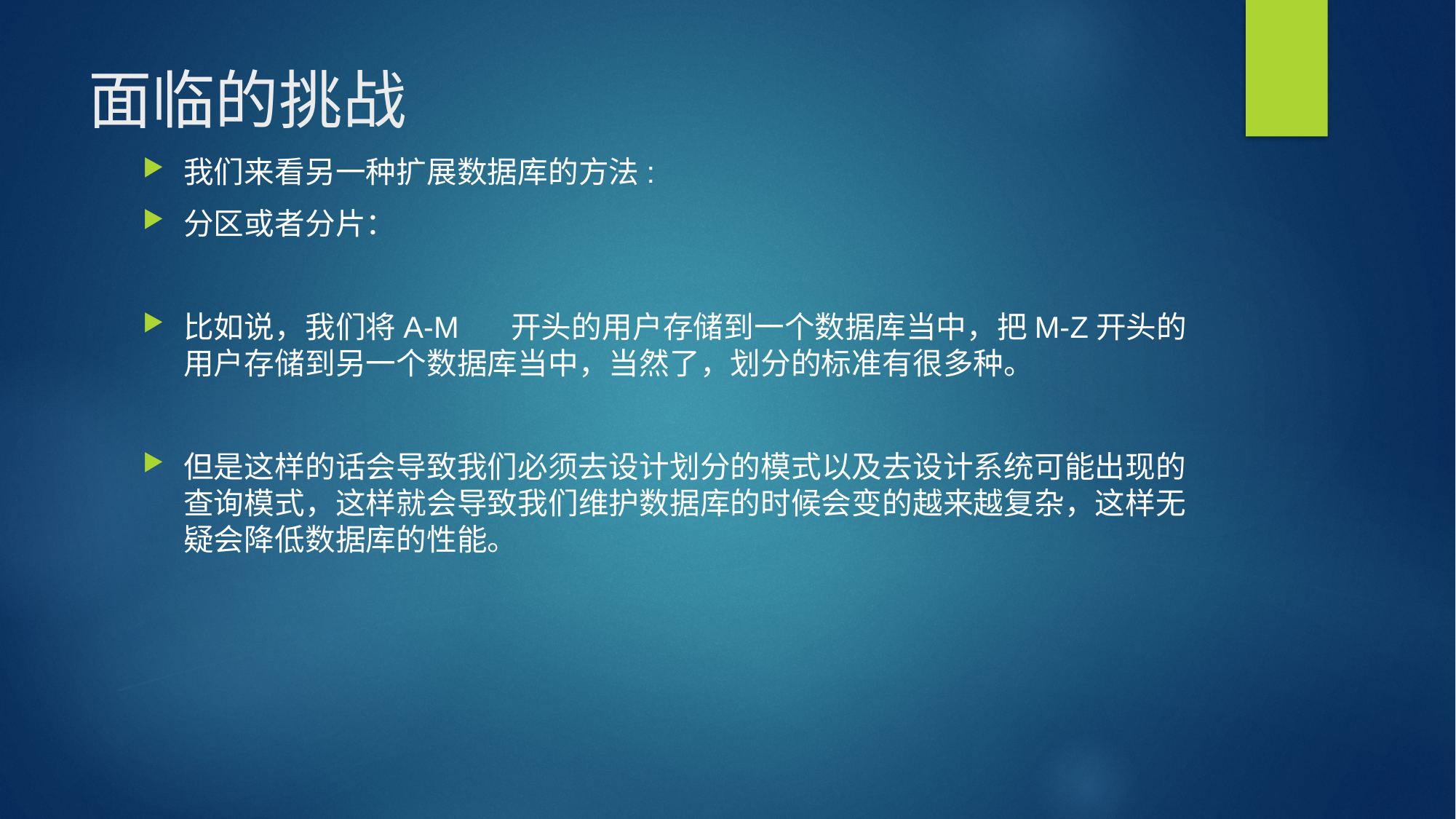

# 面临的挑战
我们来看另一种扩展数据库的方法:
分区或者分片：

比如说，我们将A-M	开头的用户存储到一个数据库当中，把M-Z开头的用户存储到另一个数据库当中，当然了，划分的标准有很多种。

但是这样的话会导致我们必须去设计划分的模式以及去设计系统可能出现的查询模式，这样就会导致我们维护数据库的时候会变的越来越复杂，这样无疑会降低数据库的性能。